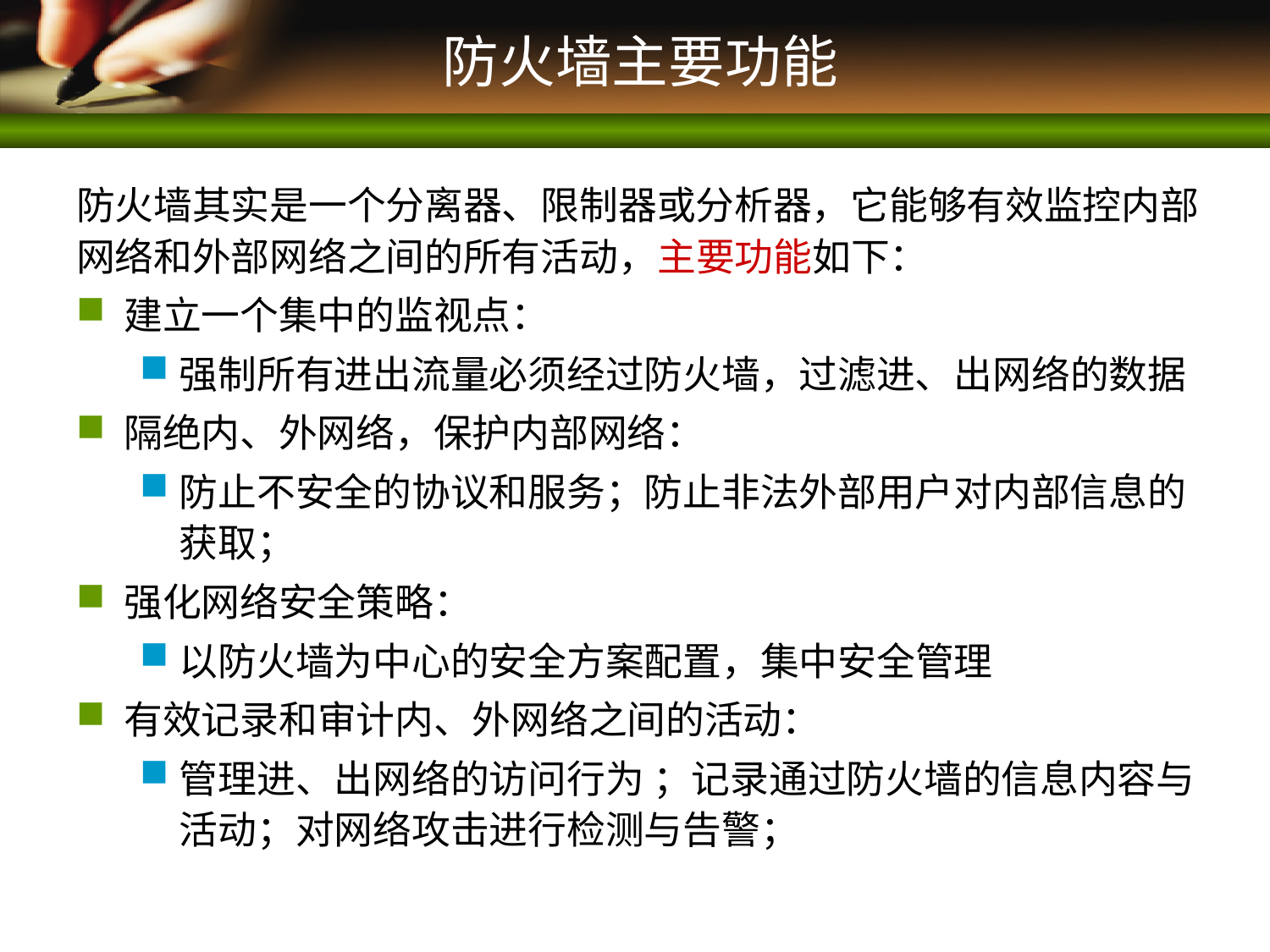

# 防火墙主要功能
防火墙其实是一个分离器、限制器或分析器，它能够有效监控内部网络和外部网络之间的所有活动，主要功能如下：
建立一个集中的监视点：
强制所有进出流量必须经过防火墙，过滤进、出网络的数据
隔绝内、外网络，保护内部网络：
防止不安全的协议和服务；防止非法外部用户对内部信息的获取；
强化网络安全策略：
以防火墙为中心的安全方案配置，集中安全管理
有效记录和审计内、外网络之间的活动：
管理进、出网络的访问行为 ；记录通过防火墙的信息内容与活动；对网络攻击进行检测与告警；